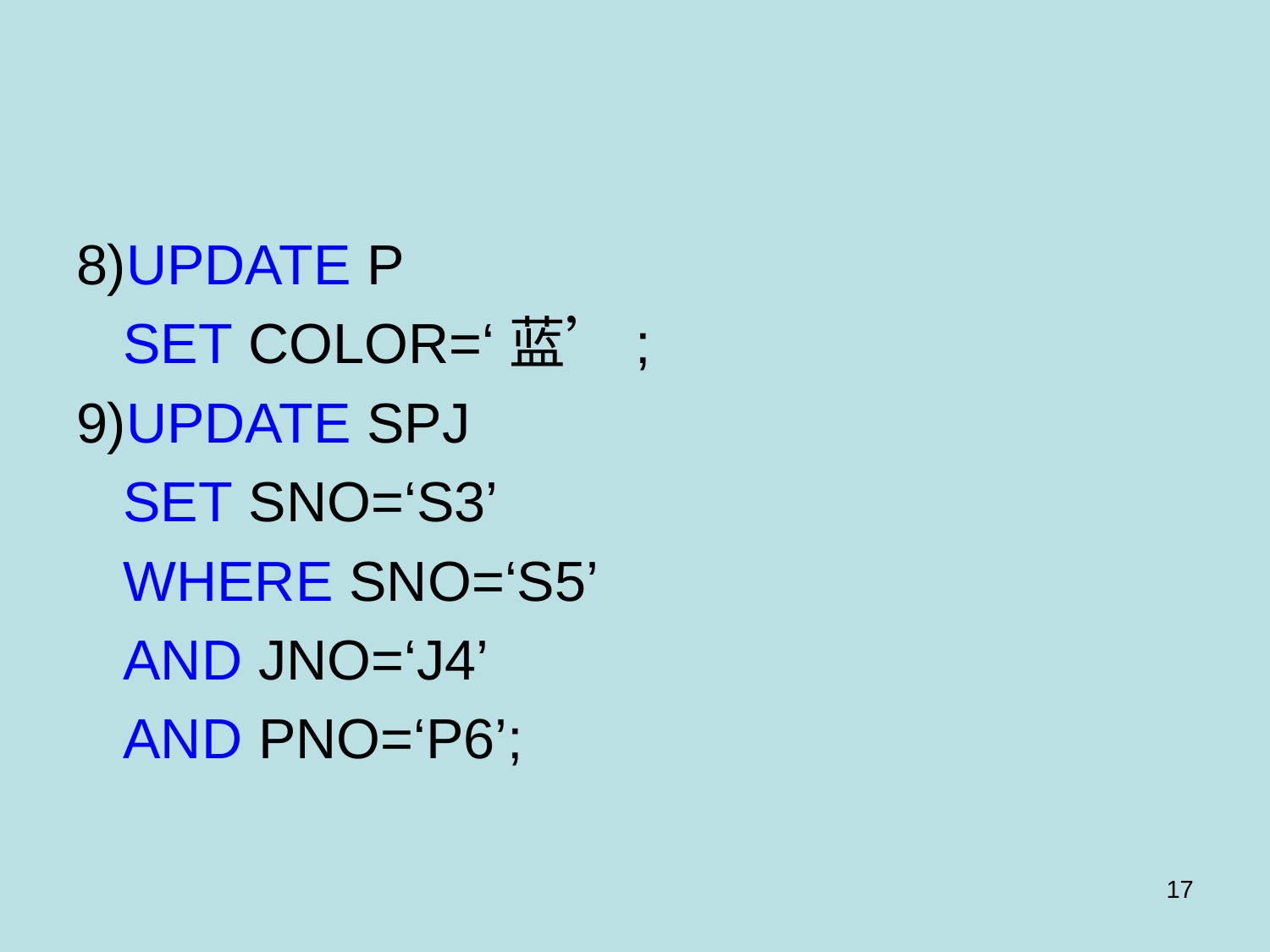

#
8)UPDATE P
   SET COLOR=‘蓝’;
9)UPDATE SPJ
   SET SNO=‘S3’
   WHERE SNO=‘S5’
   AND JNO=‘J4’
   AND PNO=‘P6’;
17